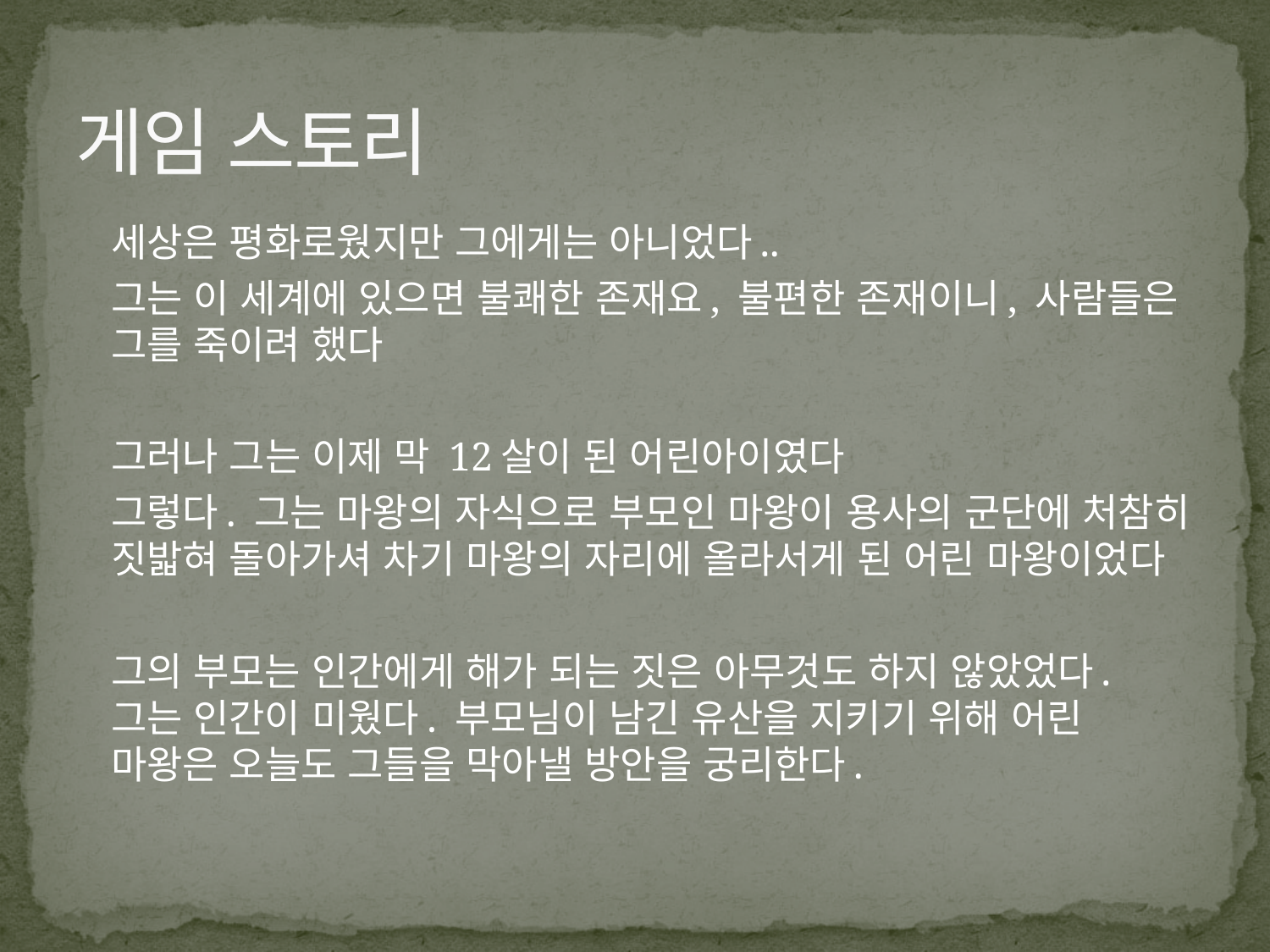

# 게임 스토리
	세상은 평화로웠지만 그에게는 아니었다..
	그는 이 세계에 있으면 불쾌한 존재요, 불편한 존재이니, 사람들은 그를 죽이려 했다

	그러나 그는 이제 막 12살이 된 어린아이였다
	그렇다. 그는 마왕의 자식으로 부모인 마왕이 용사의 군단에 처참히 짓밟혀 돌아가셔 차기 마왕의 자리에 올라서게 된 어린 마왕이었다

	그의 부모는 인간에게 해가 되는 짓은 아무것도 하지 않았었다.  그는 인간이 미웠다. 부모님이 남긴 유산을 지키기 위해 어린 마왕은 오늘도 그들을 막아낼 방안을 궁리한다.